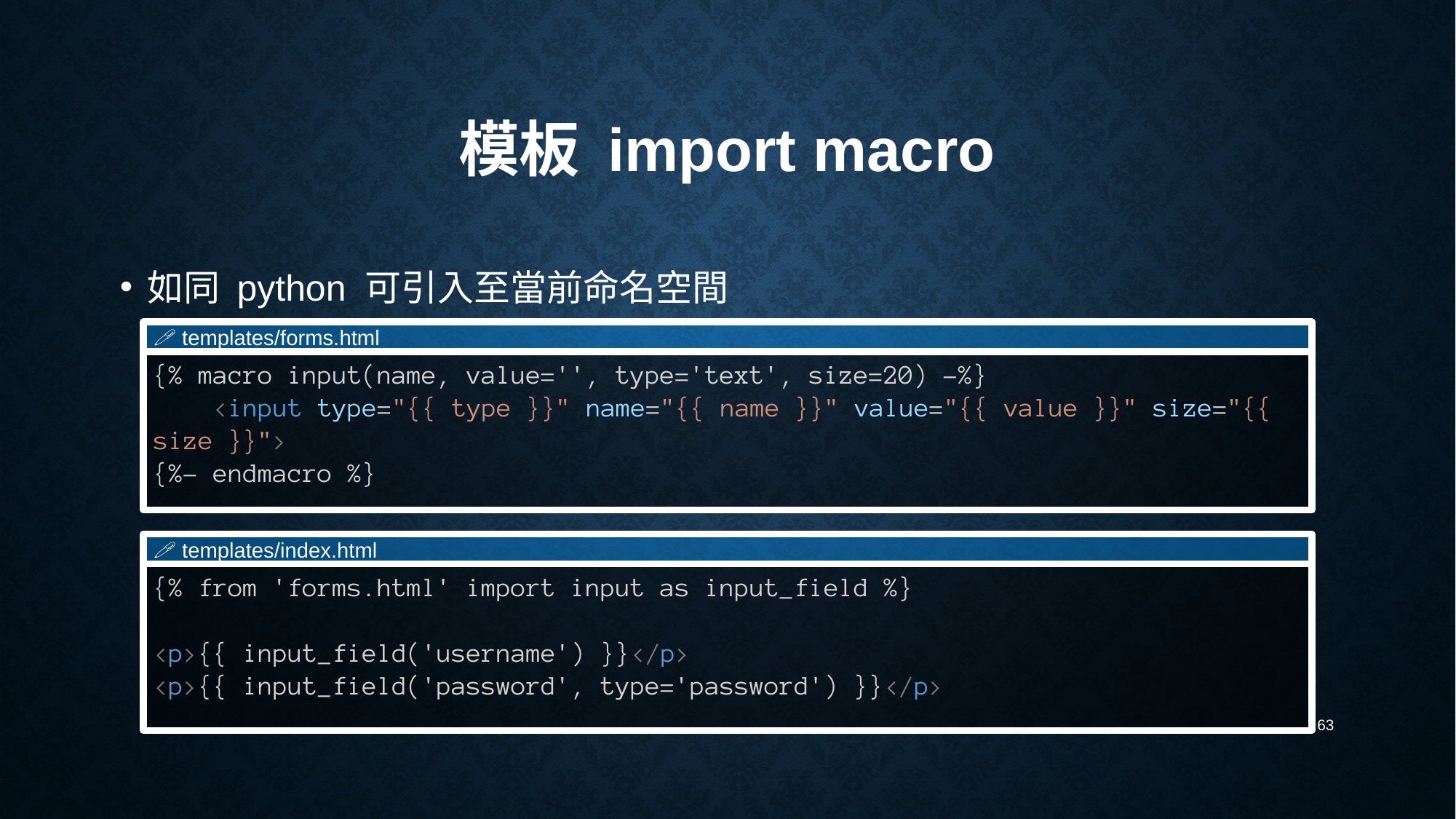

# 模板 import macro
如同 python 可引入至當前命名空間
🖊 templates/forms.html
{% macro input(name, value='', type='text', size=20) -%}
    <input type="{{ type }}" name="{{ name }}" value="{{ value }}" size="{{ size }}">
{%- endmacro %}
🖊 templates/index.html
{% from 'forms.html' import input as input_field %}
<p>{{ input_field('username') }}</p>
<p>{{ input_field('password', type='password') }}</p>
63